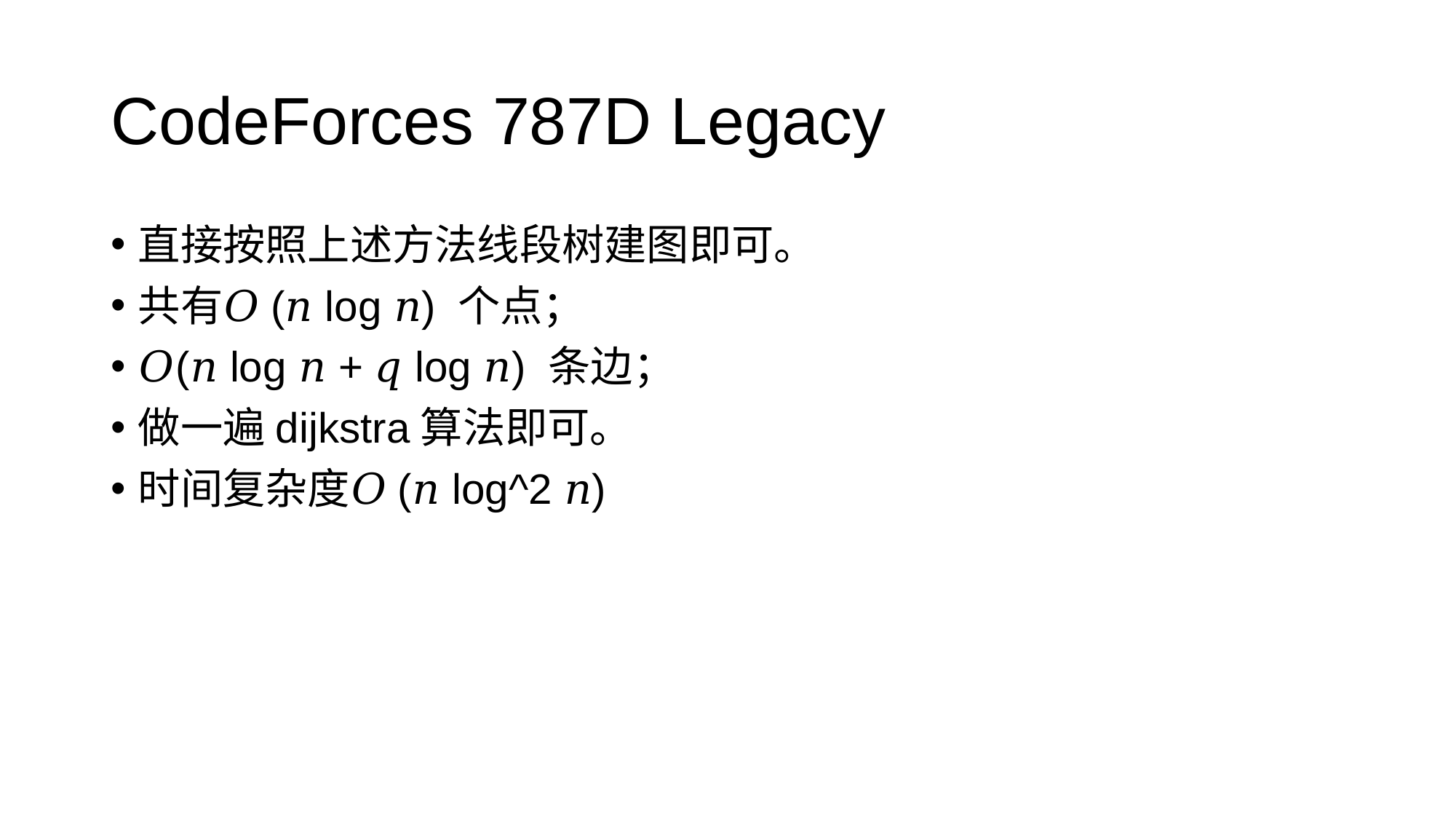

# CodeForces 787D Legacy
直接按照上述方法线段树建图即可。
共有𝑂(𝑛 log 𝑛) 个点；
𝑂(𝑛 log 𝑛 + 𝑞 log 𝑛) 条边；
做一遍dijkstra算法即可。
时间复杂度𝑂(𝑛 log^2 𝑛)